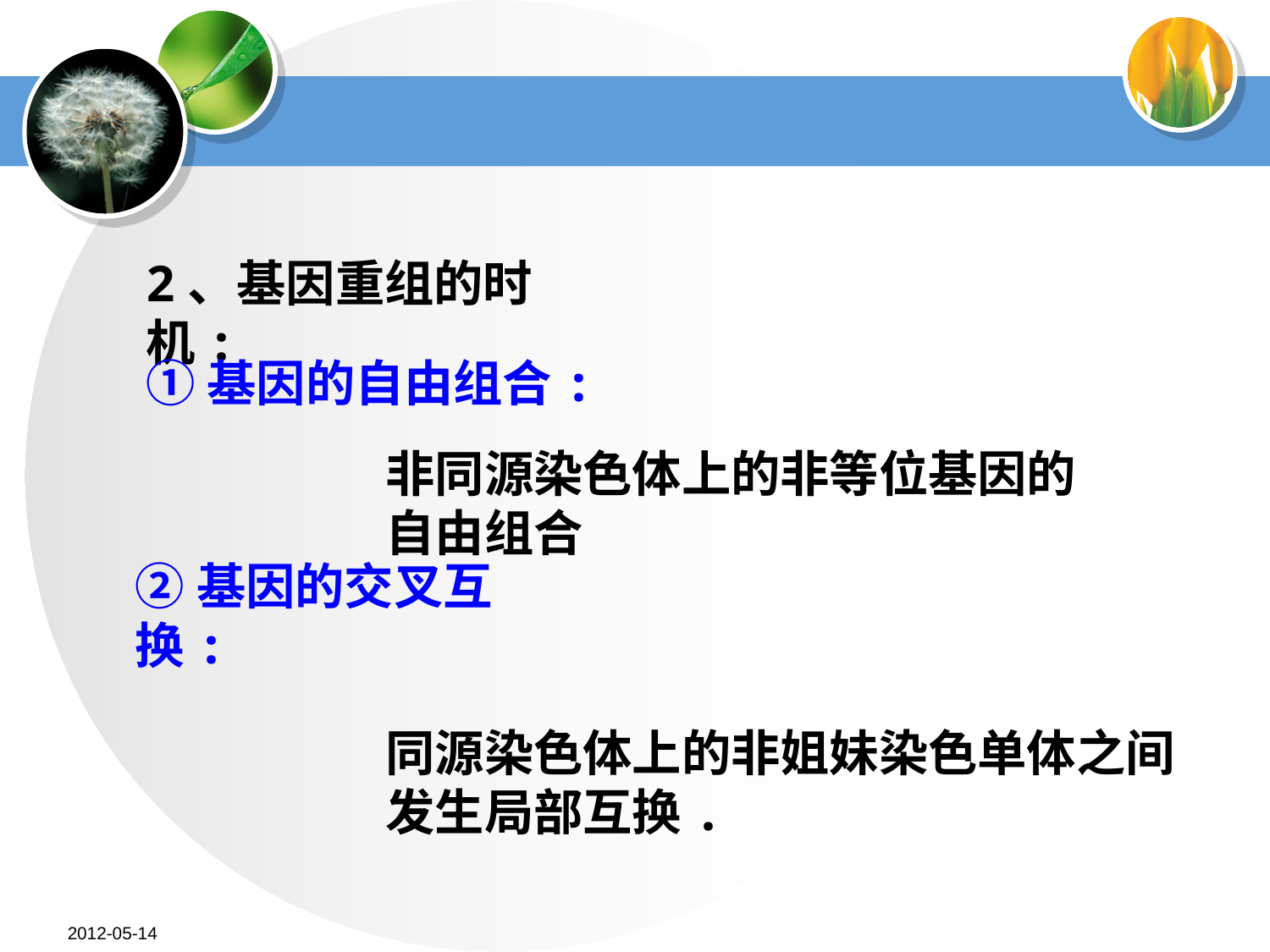

2、基因重组的时机:
①基因的自由组合:
非同源染色体上的非等位基因的
自由组合
②基因的交叉互换:
同源染色体上的非姐妹染色单体之间
发生局部互换.
2012-05-14